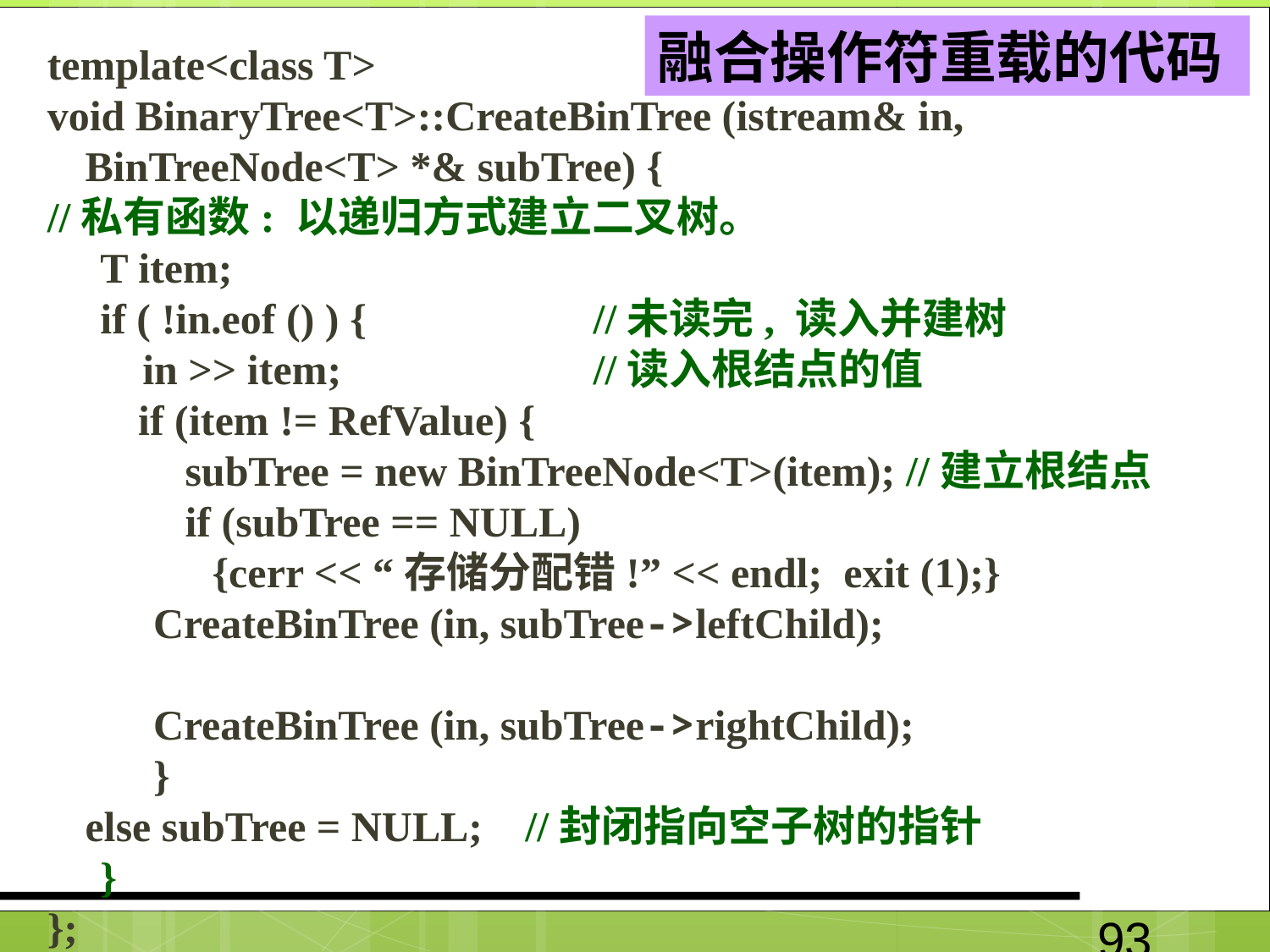

融合操作符重载的代码
template<class T>
void BinaryTree<T>::CreateBinTree (istream& in, BinTreeNode<T> *& subTree) {
//私有函数: 以递归方式建立二叉树。
     T item;
     if ( !in.eof () ) {	    	//未读完, 读入并建树
         in >> item;  		//读入根结点的值
	     if (item != RefValue) {
             subTree = new BinTreeNode<T>(item); //建立根结点
             if (subTree == NULL)
	            {cerr << “存储分配错!” << endl;  exit (1);}
          CreateBinTree (in, subTree->leftChild);
          CreateBinTree (in, subTree->rightChild);
          }
 	else subTree = NULL;    //封闭指向空子树的指针
     }
};
93